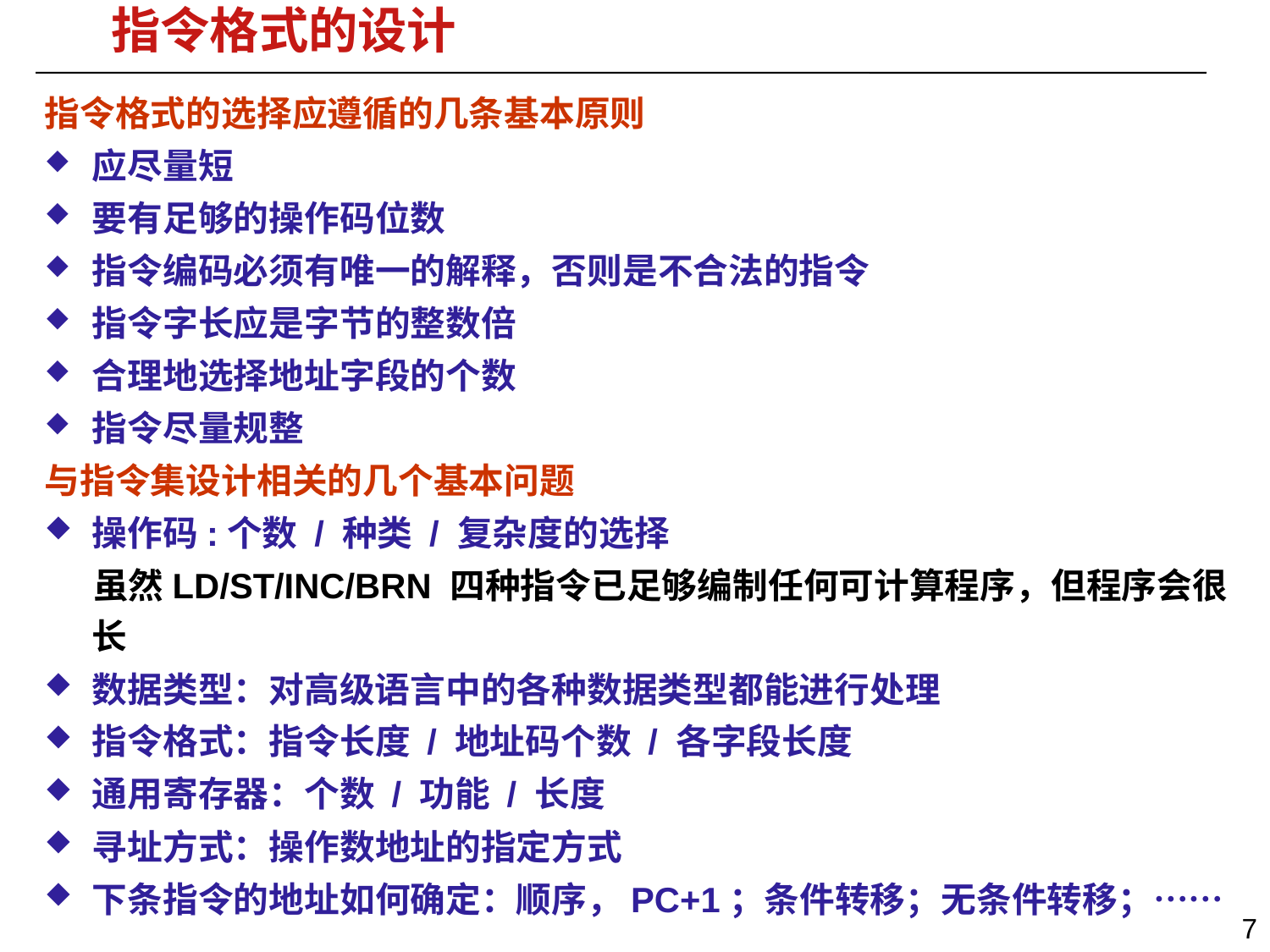

# 指令格式的设计
指令格式的选择应遵循的几条基本原则
应尽量短
要有足够的操作码位数
指令编码必须有唯一的解释，否则是不合法的指令
指令字长应是字节的整数倍
合理地选择地址字段的个数
指令尽量规整
与指令集设计相关的几个基本问题
操作码:个数 / 种类 / 复杂度的选择
     虽然LD/ST/INC/BRN 四种指令已足够编制任何可计算程序，但程序会很长
数据类型：对高级语言中的各种数据类型都能进行处理
指令格式：指令长度 / 地址码个数 / 各字段长度
通用寄存器：个数 / 功能 / 长度
寻址方式：操作数地址的指定方式
下条指令的地址如何确定：顺序，PC+1；条件转移；无条件转移；……